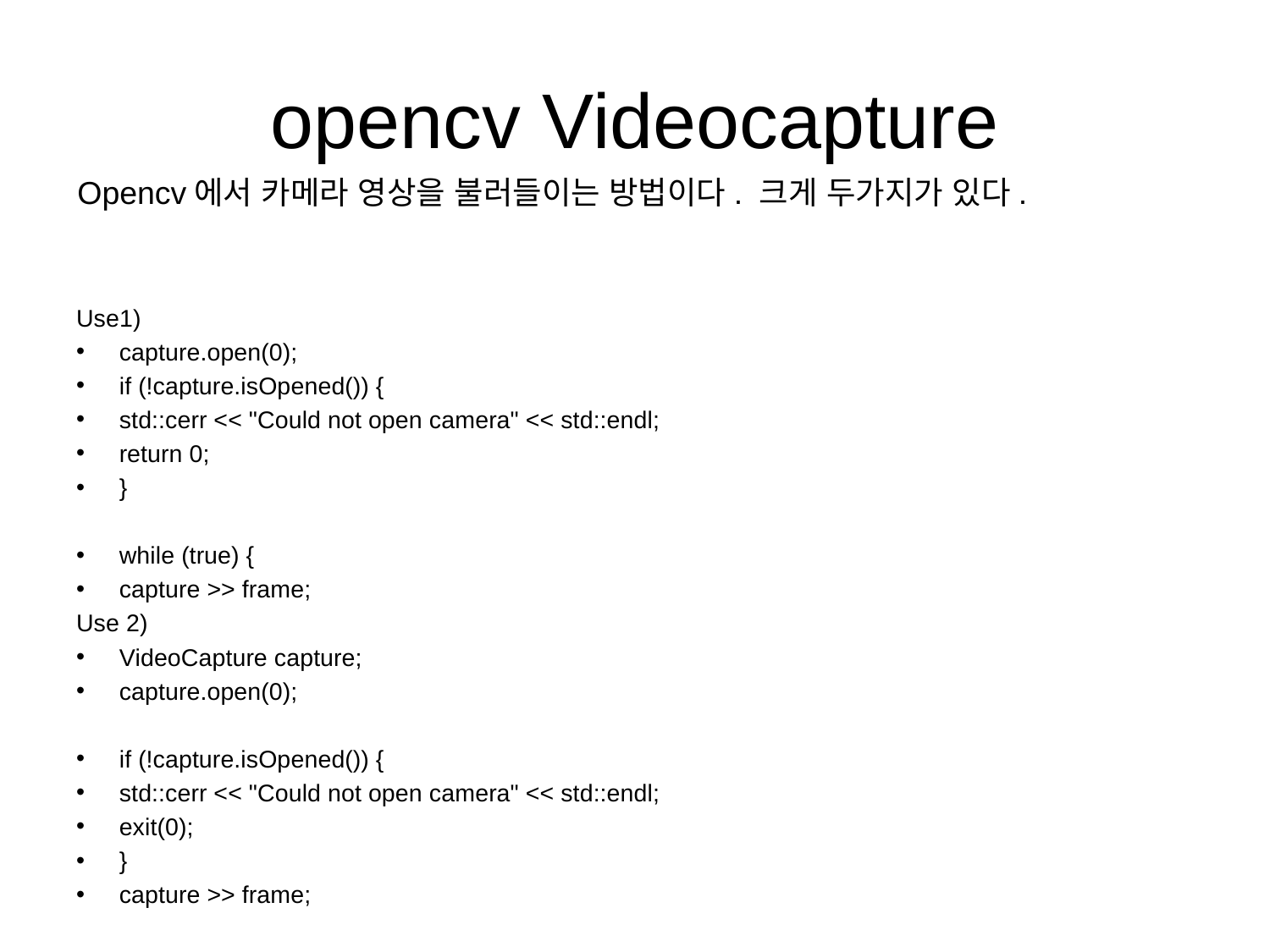

# opencv Videocapture
Opencv에서 카메라 영상을 불러들이는 방법이다. 크게 두가지가 있다.
Use1)
capture.open(0);
if (!capture.isOpened()) {
std::cerr << "Could not open camera" << std::endl;
return 0;
}

while (true) {
capture >> frame;
Use 2)
VideoCapture capture;
capture.open(0);

if (!capture.isOpened()) {
std::cerr << "Could not open camera" << std::endl;
exit(0);
}
capture >> frame;